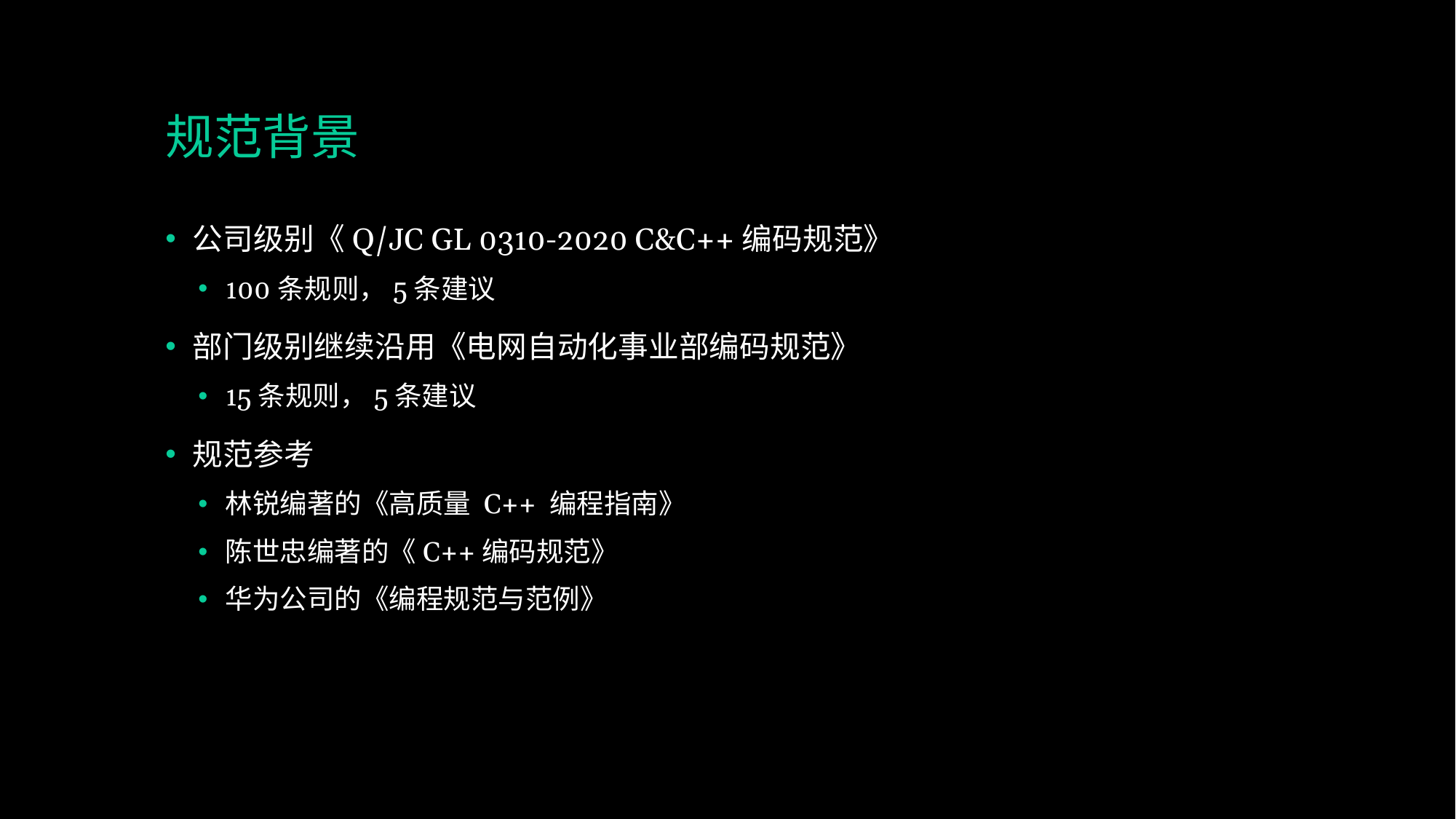

# 规范背景
公司级别《Q/JC GL 0310-2020 C&C++编码规范》
100条规则，5条建议
部门级别继续沿用《电网自动化事业部编码规范》
15条规则，5条建议
规范参考
林锐编著的《高质量 C++ 编程指南》
陈世忠编著的《C++编码规范》
华为公司的《编程规范与范例》